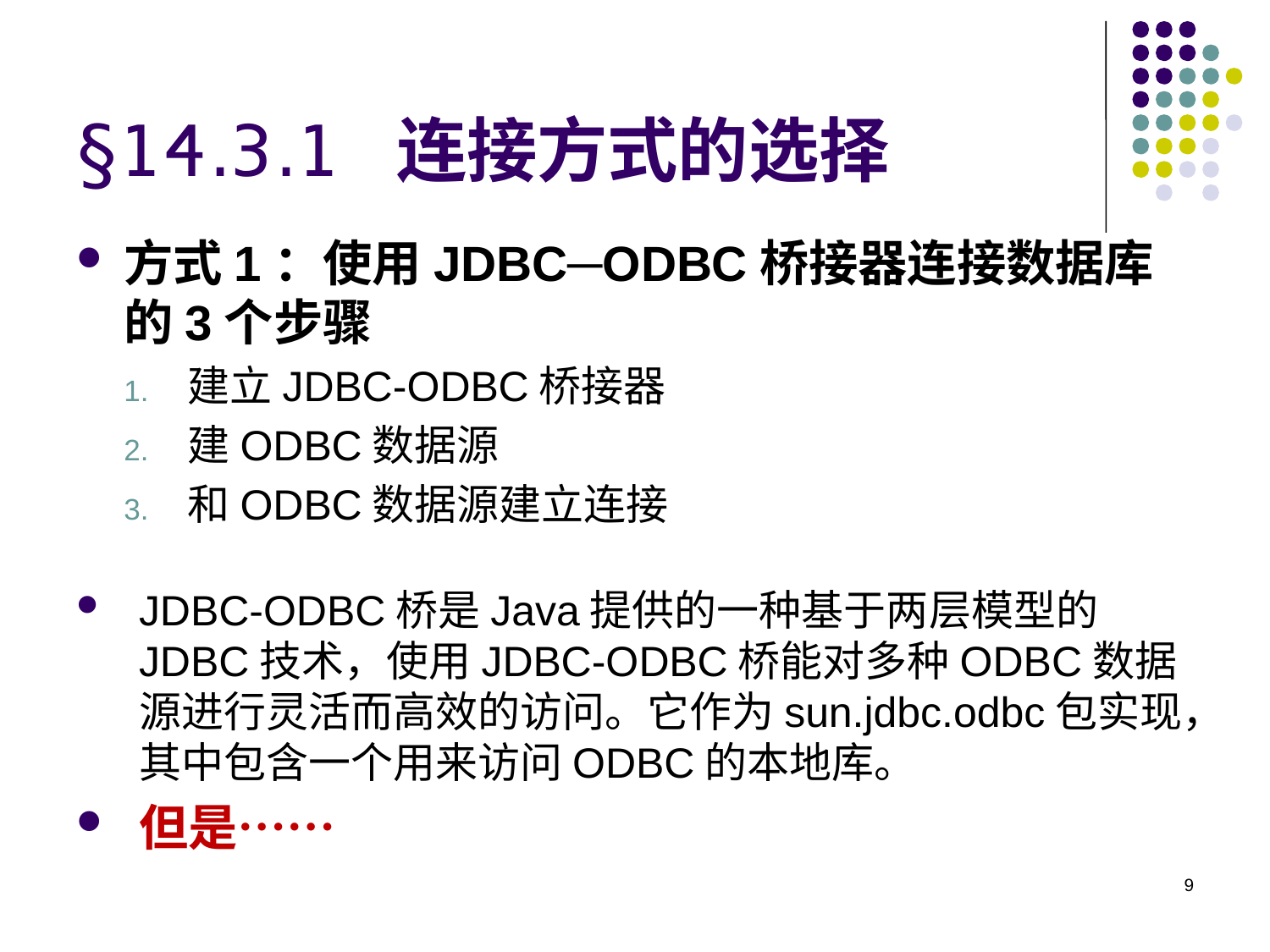

# §14.3.1  连接方式的选择
方式1：使用JDBC─ODBC桥接器连接数据库的3个步骤
建立JDBC-ODBC桥接器
建ODBC数据源
和ODBC数据源建立连接

JDBC-ODBC桥是Java提供的一种基于两层模型的JDBC技术，使用JDBC-ODBC桥能对多种ODBC数据源进行灵活而高效的访问。它作为sun.jdbc.odbc包实现，其中包含一个用来访问ODBC的本地库。
但是……

9